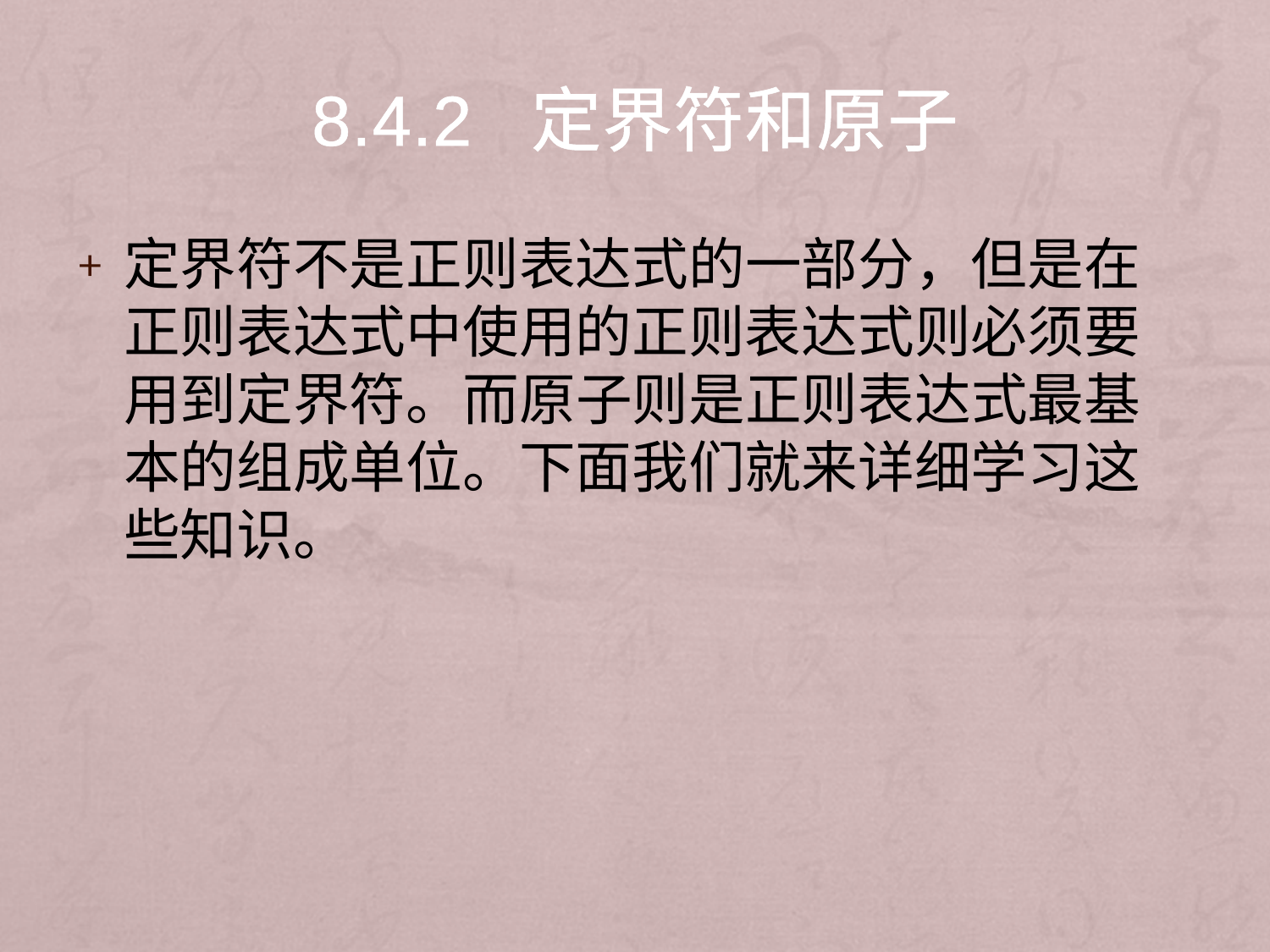

# 8.4.2  定界符和原子
定界符不是正则表达式的一部分，但是在正则表达式中使用的正则表达式则必须要用到定界符。而原子则是正则表达式最基本的组成单位。下面我们就来详细学习这些知识。